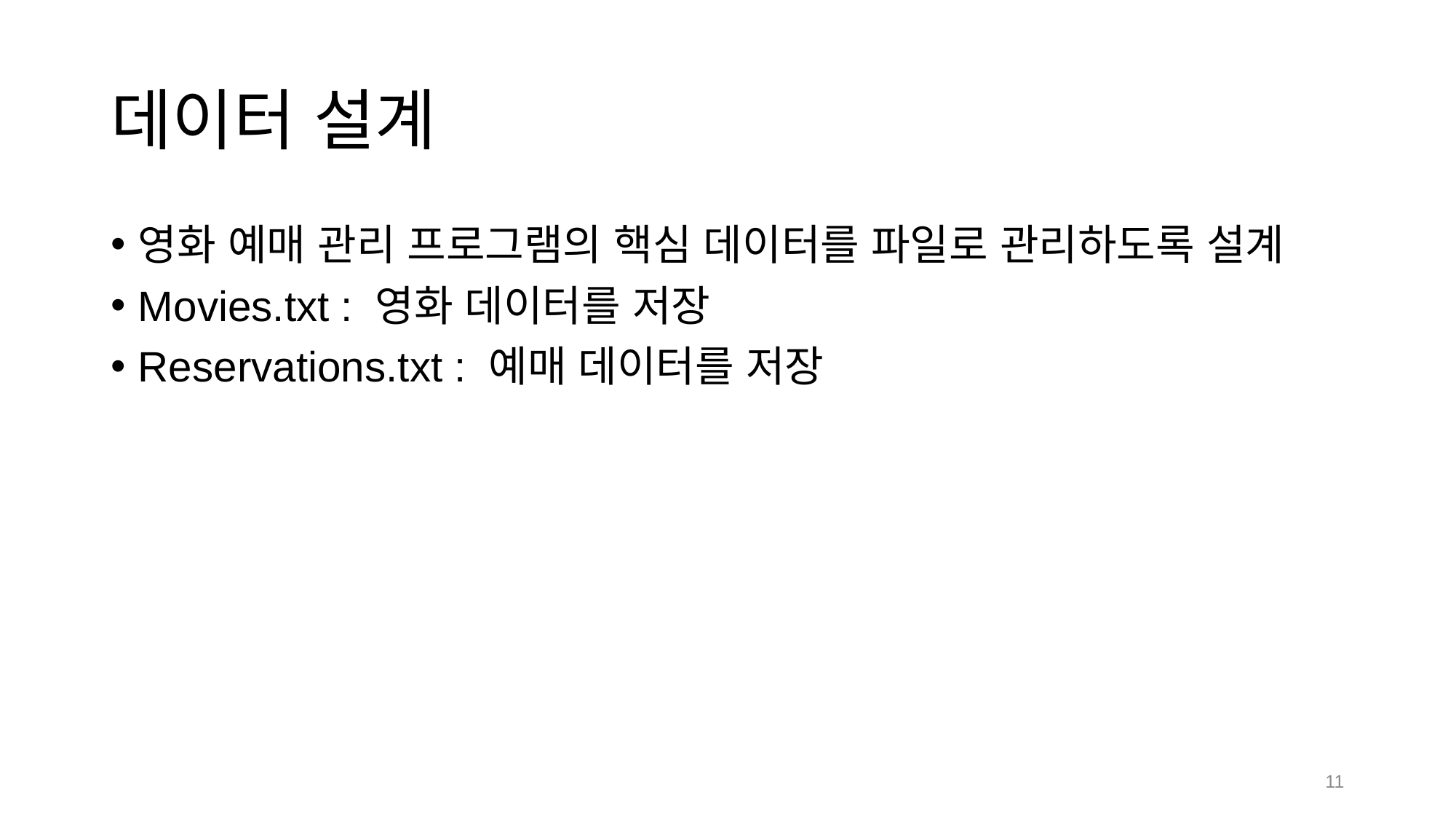

# 데이터 설계
영화 예매 관리 프로그램의 핵심 데이터를 파일로 관리하도록 설계
Movies.txt : 영화 데이터를 저장
Reservations.txt : 예매 데이터를 저장
11